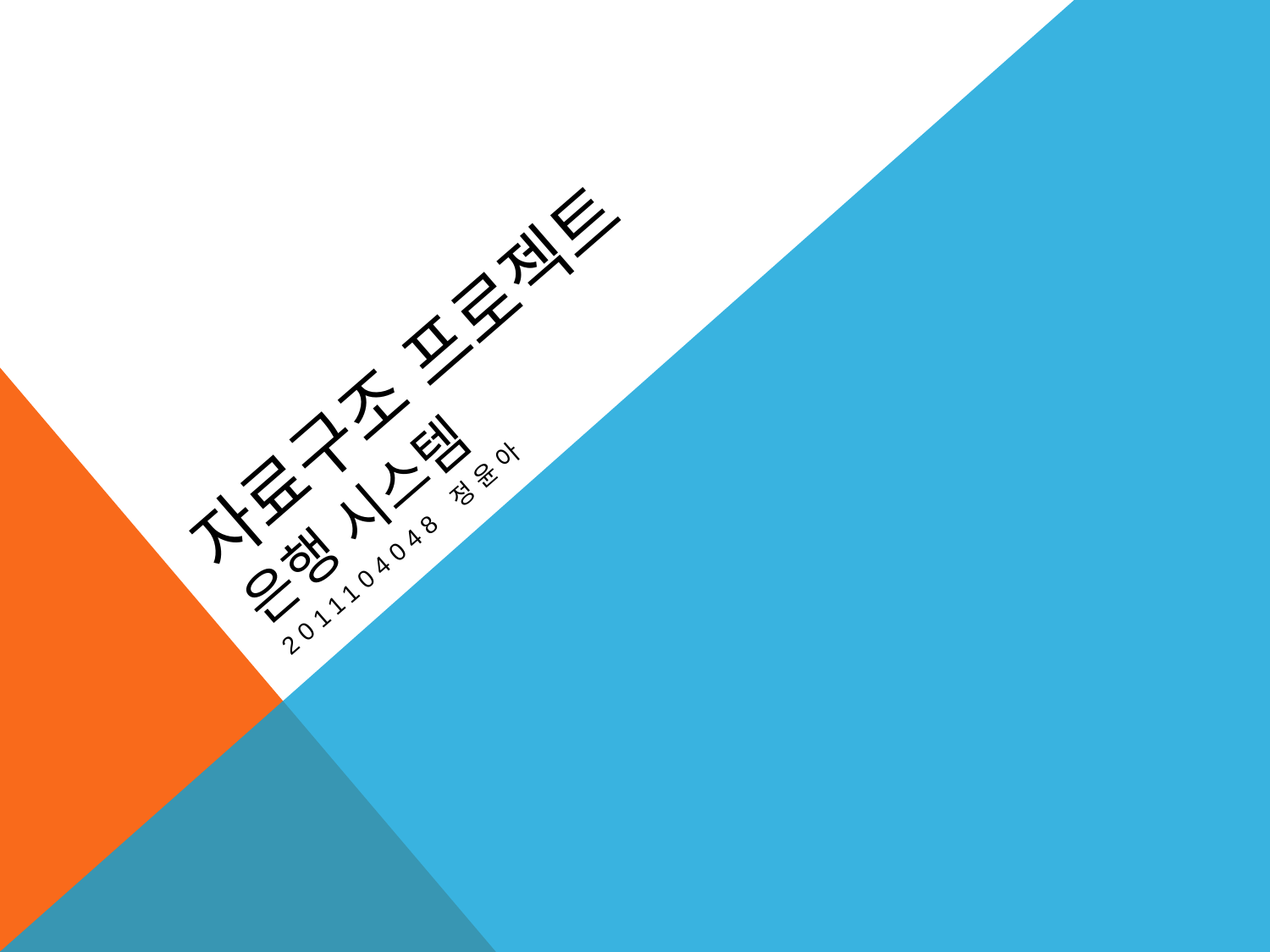

# 자료구조 프로젝트 은행 시스템
2011104048 정윤아